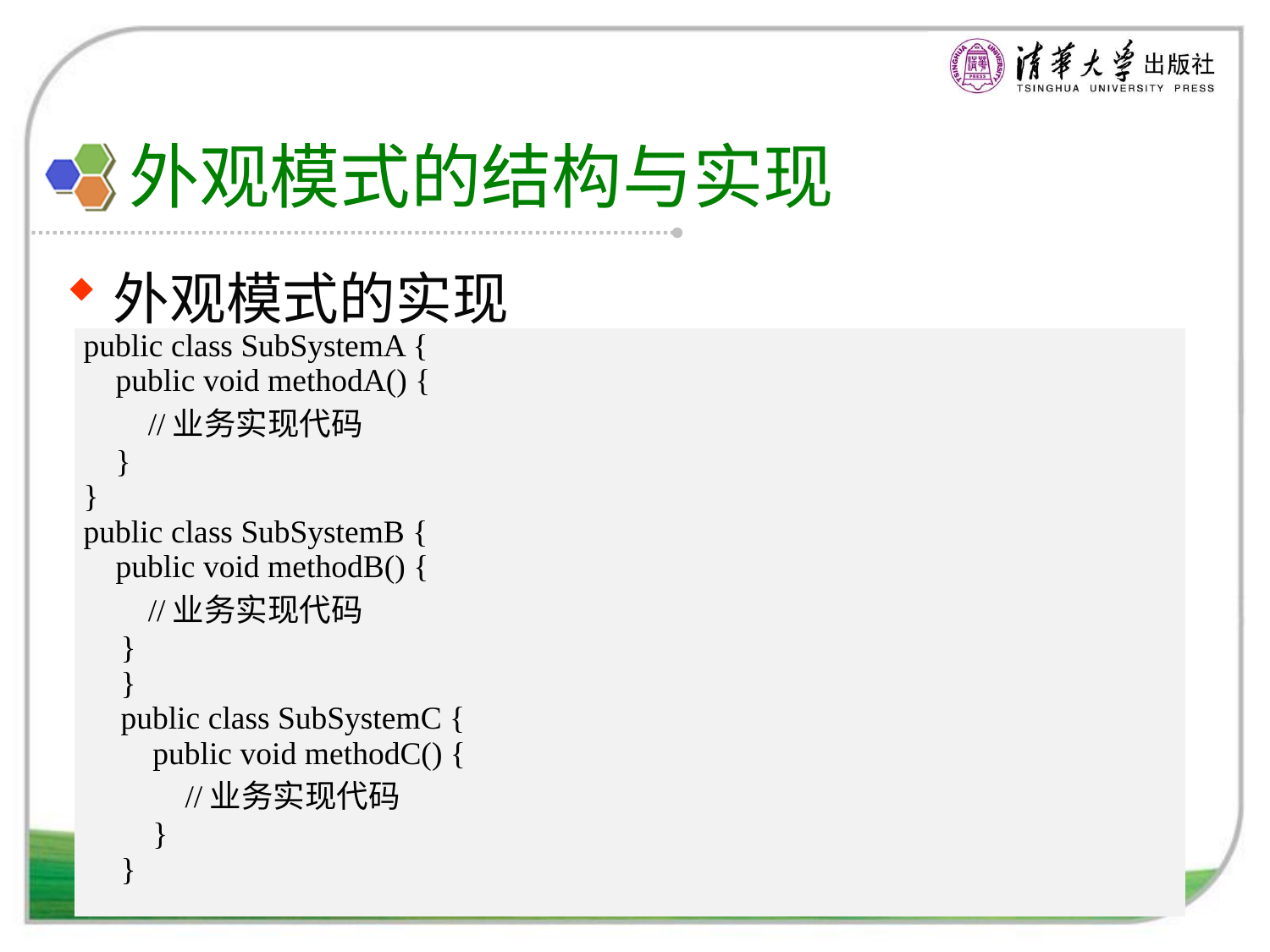

# 外观模式的结构与实现
外观模式的实现
子系统类典型代码：
| public class SubSystemA { public void methodA() { //业务实现代码 } } public class SubSystemB { public void methodB() { //业务实现代码 } } public class SubSystemC { public void methodC() { //业务实现代码 } } |
| --- |